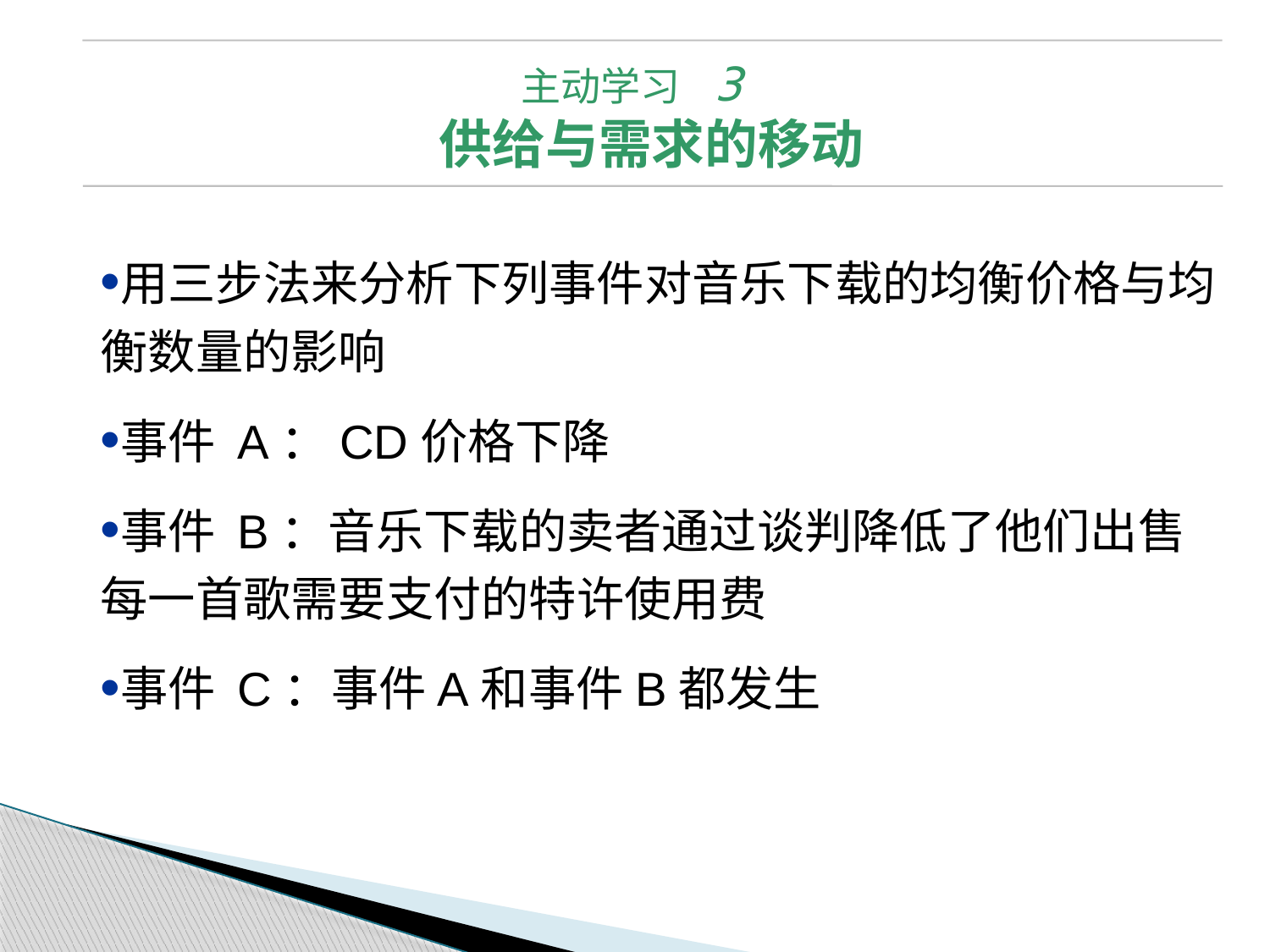

主动学习   3
供给与需求的移动
用三步法来分析下列事件对音乐下载的均衡价格与均衡数量的影响
事件 A：CD价格下降
事件 B：音乐下载的卖者通过谈判降低了他们出售每一首歌需要支付的特许使用费
事件 C：事件A和事件B都发生